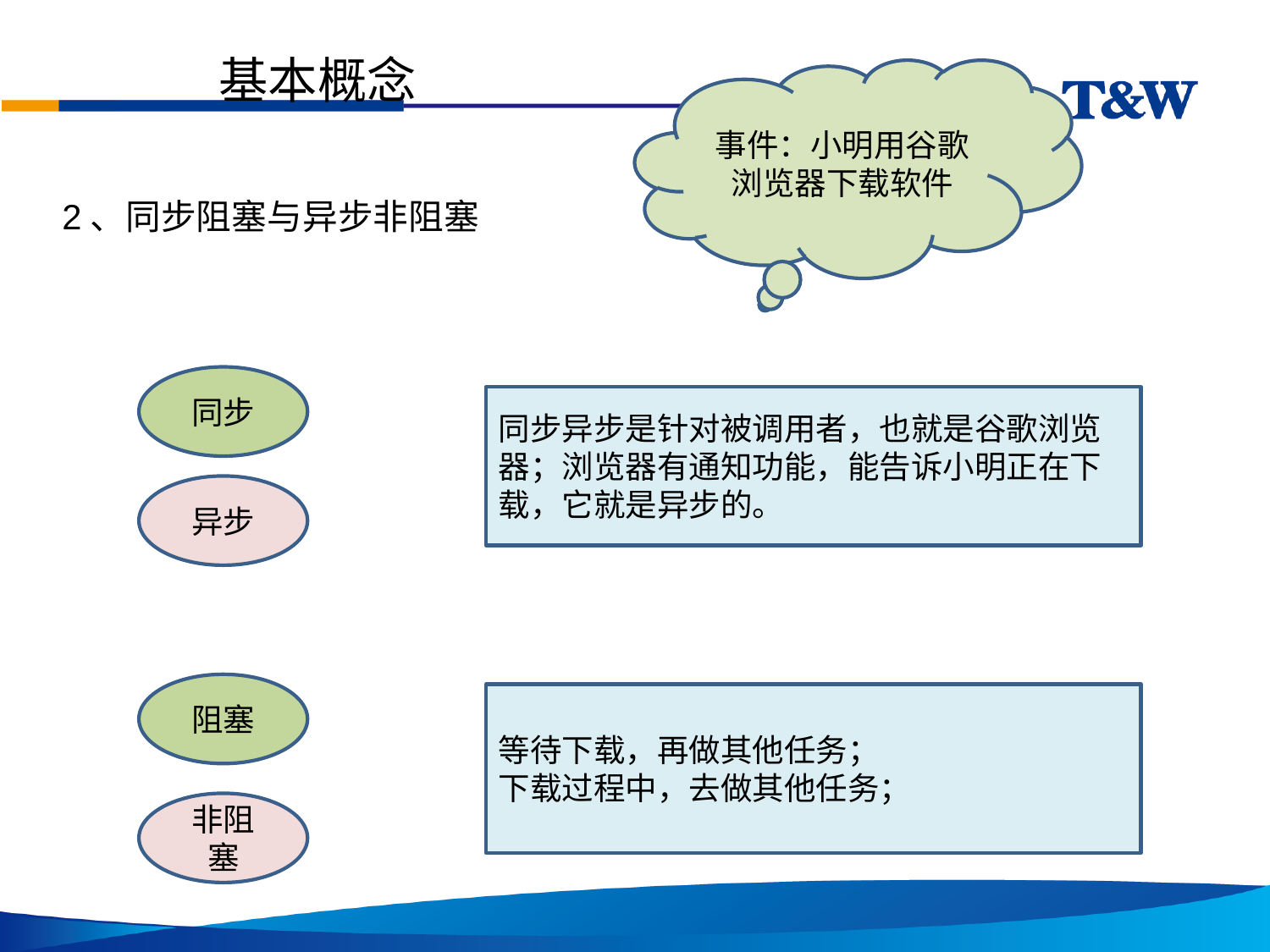

# 基本概念
事件：小明用谷歌浏览器下载软件
2、同步阻塞与异步非阻塞

同步
同步异步是针对被调用者，也就是谷歌浏览器；浏览器有通知功能，能告诉小明正在下载，它就是异步的。
异步
阻塞
等待下载，再做其他任务；
下载过程中，去做其他任务；
非阻塞